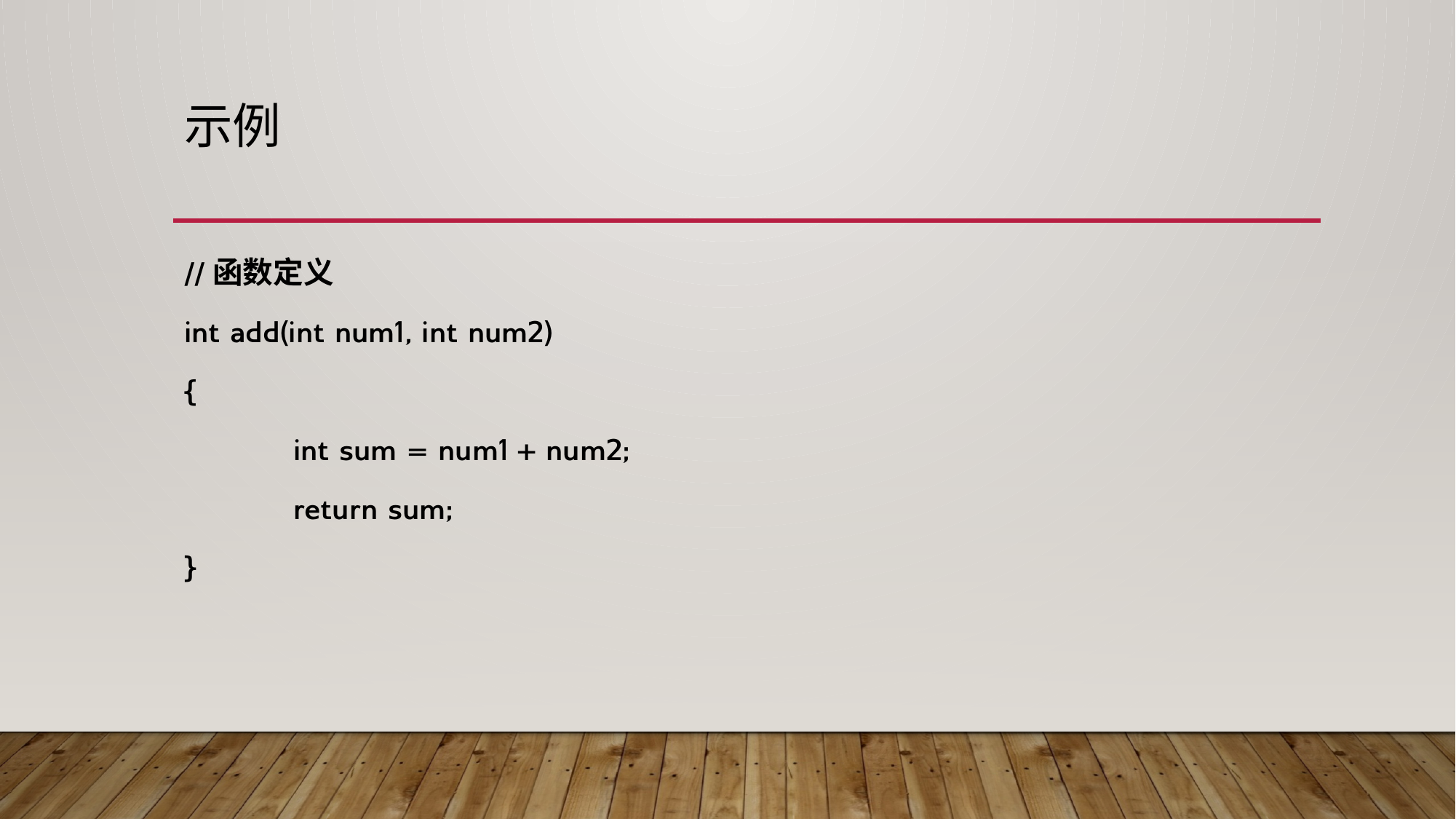

# 示例
//函数定义
int add(int num1, int num2)
{
	int sum = num1 + num2;
	return sum;
}